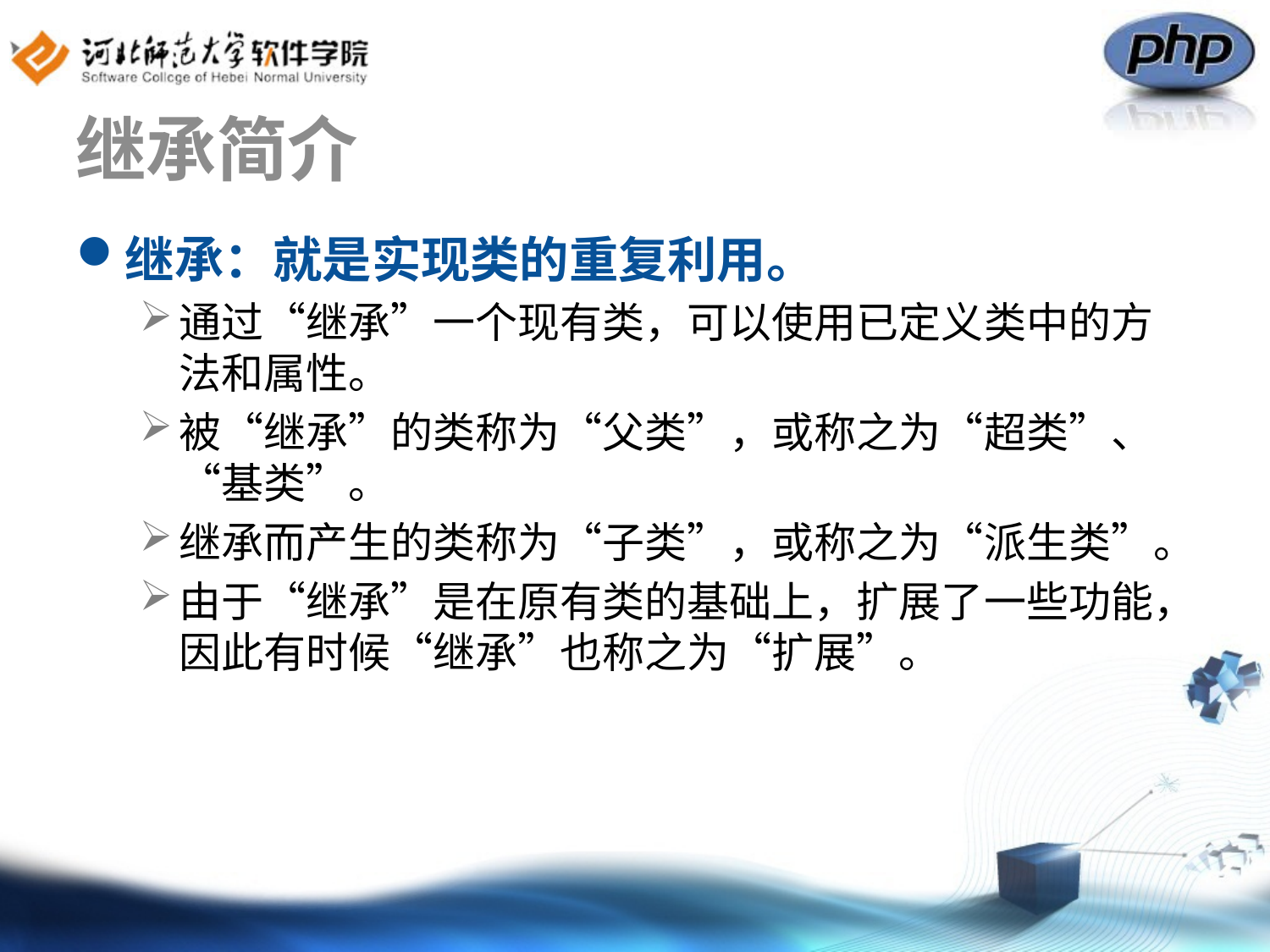

# 继承简介
继承：就是实现类的重复利用。
通过“继承”一个现有类，可以使用已定义类中的方法和属性。
被“继承”的类称为“父类”，或称之为“超类”、“基类”。
继承而产生的类称为“子类”，或称之为“派生类”。
由于“继承”是在原有类的基础上，扩展了一些功能，因此有时候“继承”也称之为“扩展”。